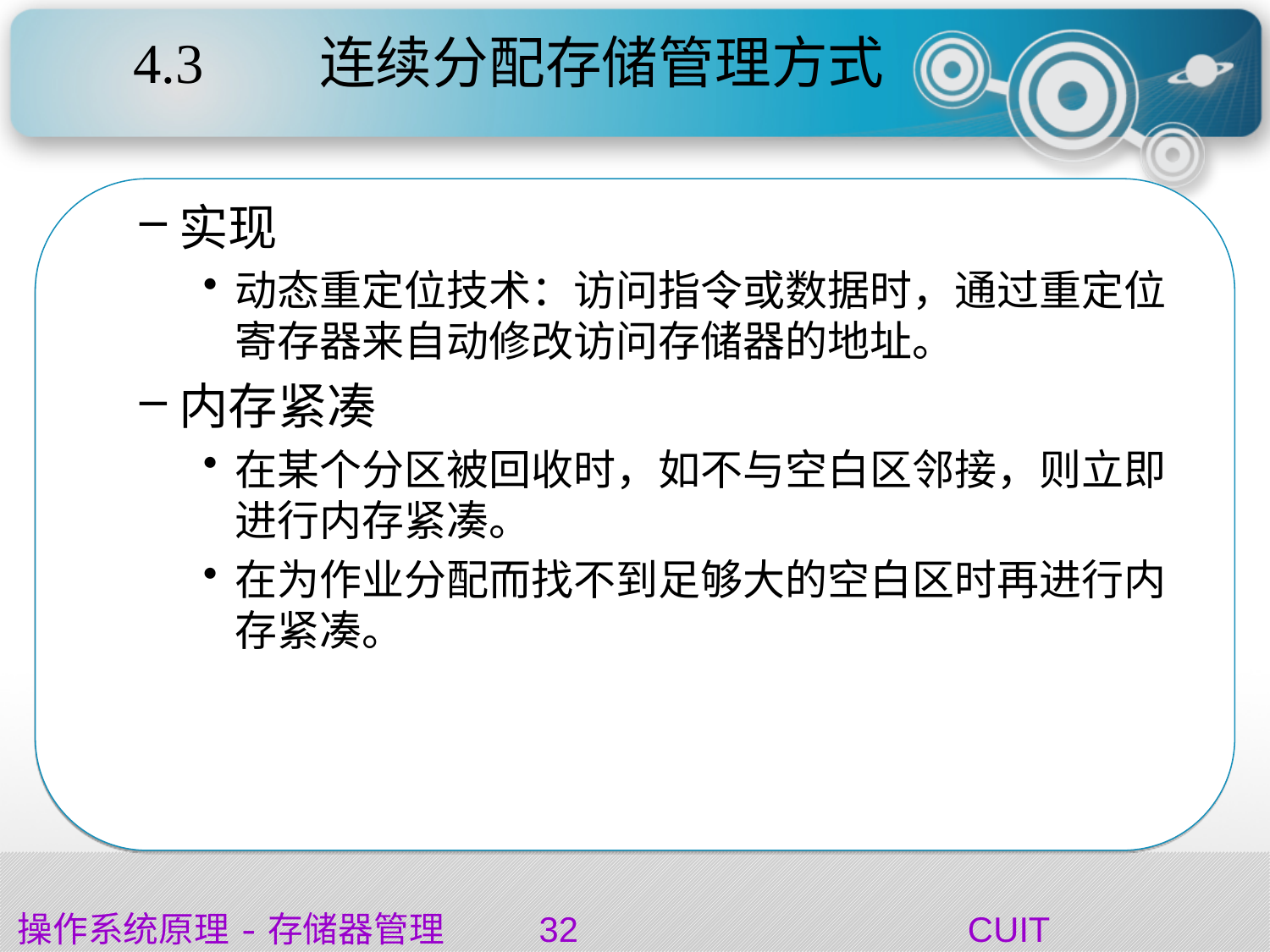

# 4.3   连续分配存储管理方式
实现
动态重定位技术：访问指令或数据时，通过重定位寄存器来自动修改访问存储器的地址。
内存紧凑
在某个分区被回收时，如不与空白区邻接，则立即进行内存紧凑。
在为作业分配而找不到足够大的空白区时再进行内存紧凑。